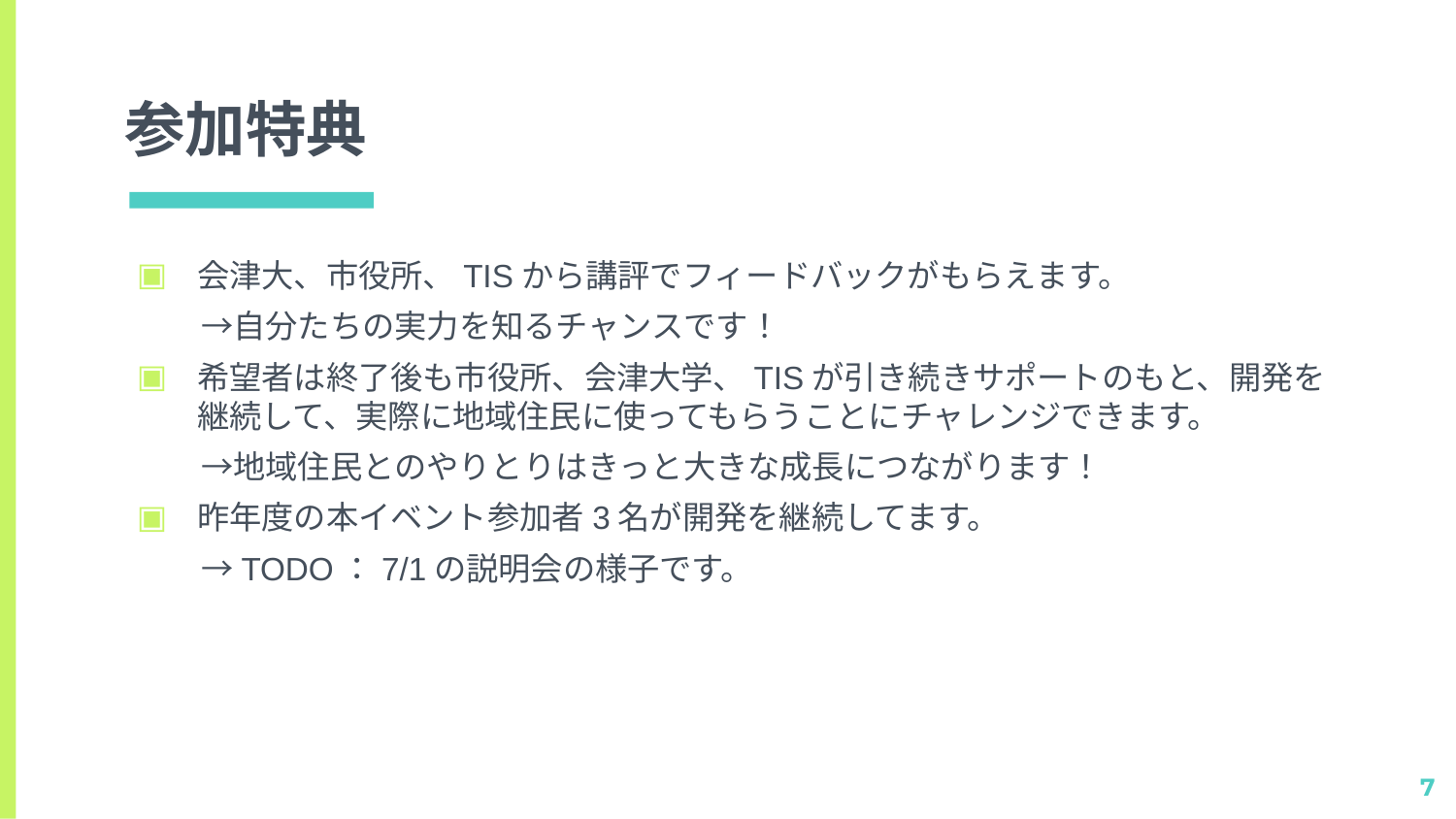

# 参加特典
会津大、市役所、TISから講評でフィードバックがもらえます。
　　→自分たちの実力を知るチャンスです！
希望者は終了後も市役所、会津大学、TISが引き続きサポートのもと、開発を継続して、実際に地域住民に使ってもらうことにチャレンジできます。
　　→地域住民とのやりとりはきっと大きな成長につながります！
昨年度の本イベント参加者3名が開発を継続してます。
　　→TODO：7/1の説明会の様子です。
7